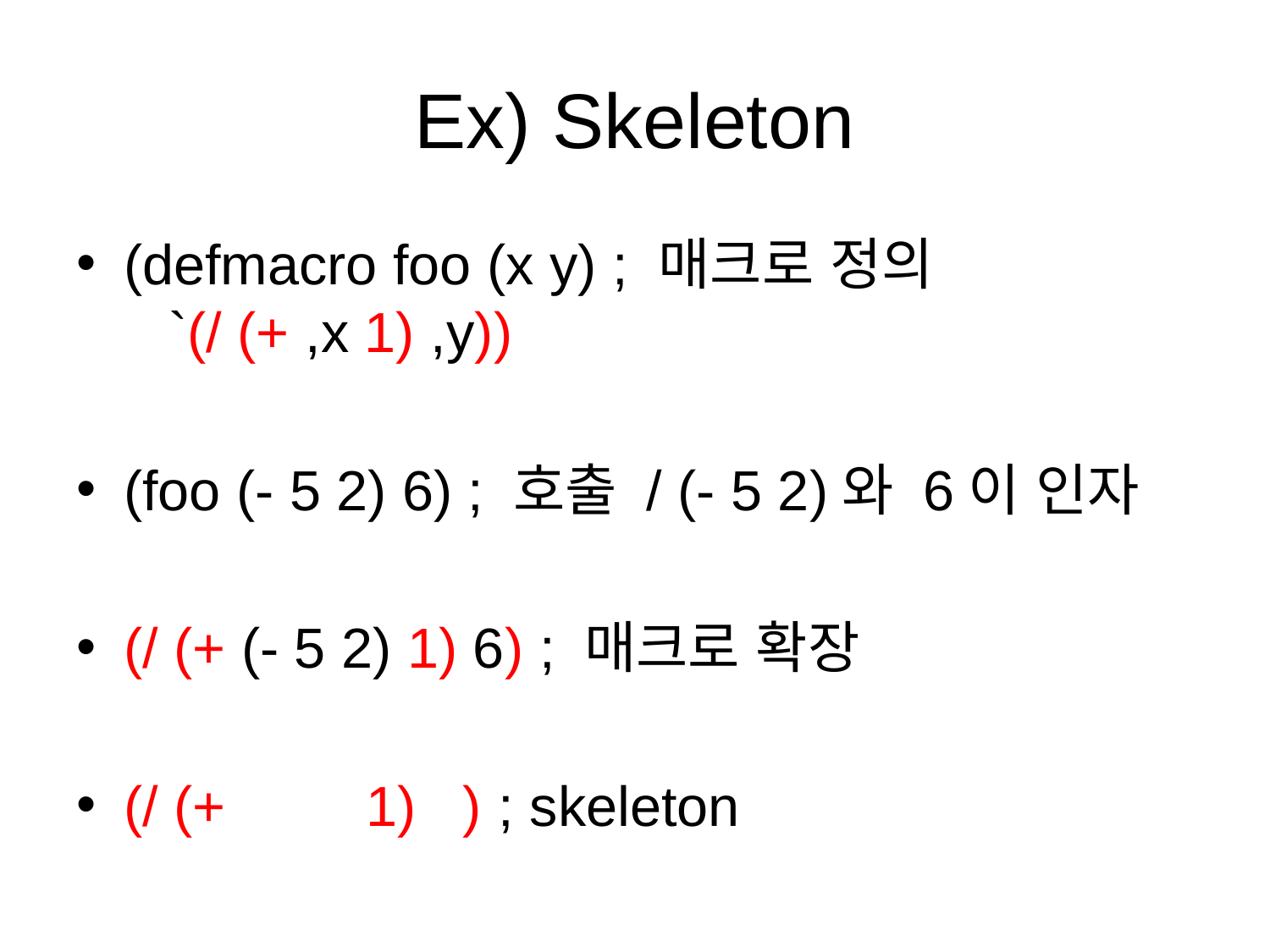

# Ex) Skeleton
(defmacro foo (x y) ; 매크로 정의
  `(/ (+ ,x 1) ,y))

(foo (- 5 2) 6) ; 호출 / (- 5 2)와 6이 인자

(/ (+ (- 5 2) 1) 6) ; 매크로 확장

(/ (+         1)   ) ; skeleton